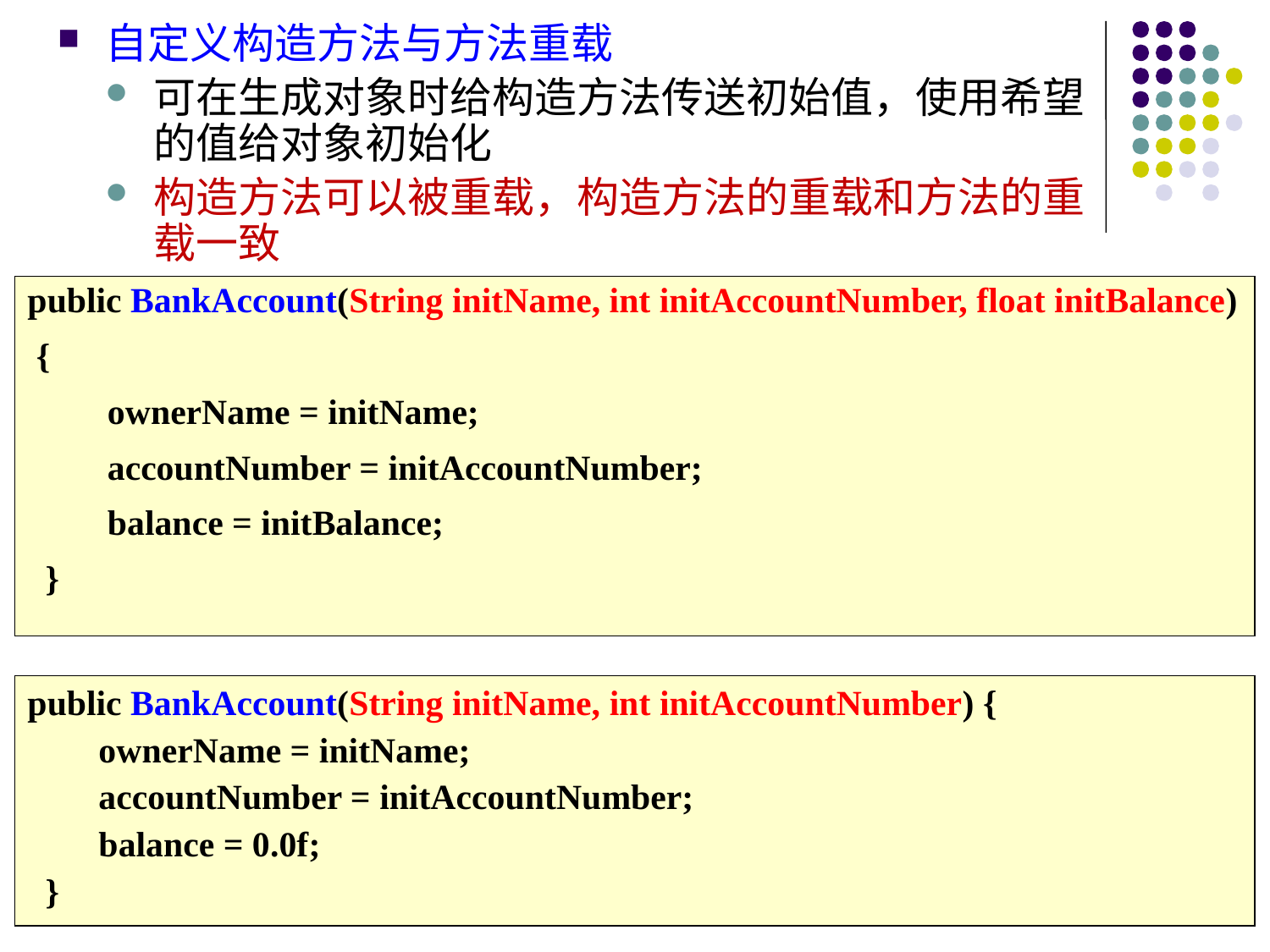

自定义构造方法与方法重载
可在生成对象时给构造方法传送初始值，使用希望的值给对象初始化
构造方法可以被重载，构造方法的重载和方法的重载一致

public BankAccount(String initName, int initAccountNumber, float initBalance)
 {
         ownerName = initName;
         accountNumber = initAccountNumber;
         balance = initBalance;
  }
public BankAccount(String initName, int initAccountNumber) {
        ownerName = initName;
        accountNumber = initAccountNumber;
        balance = 0.0f;
  }